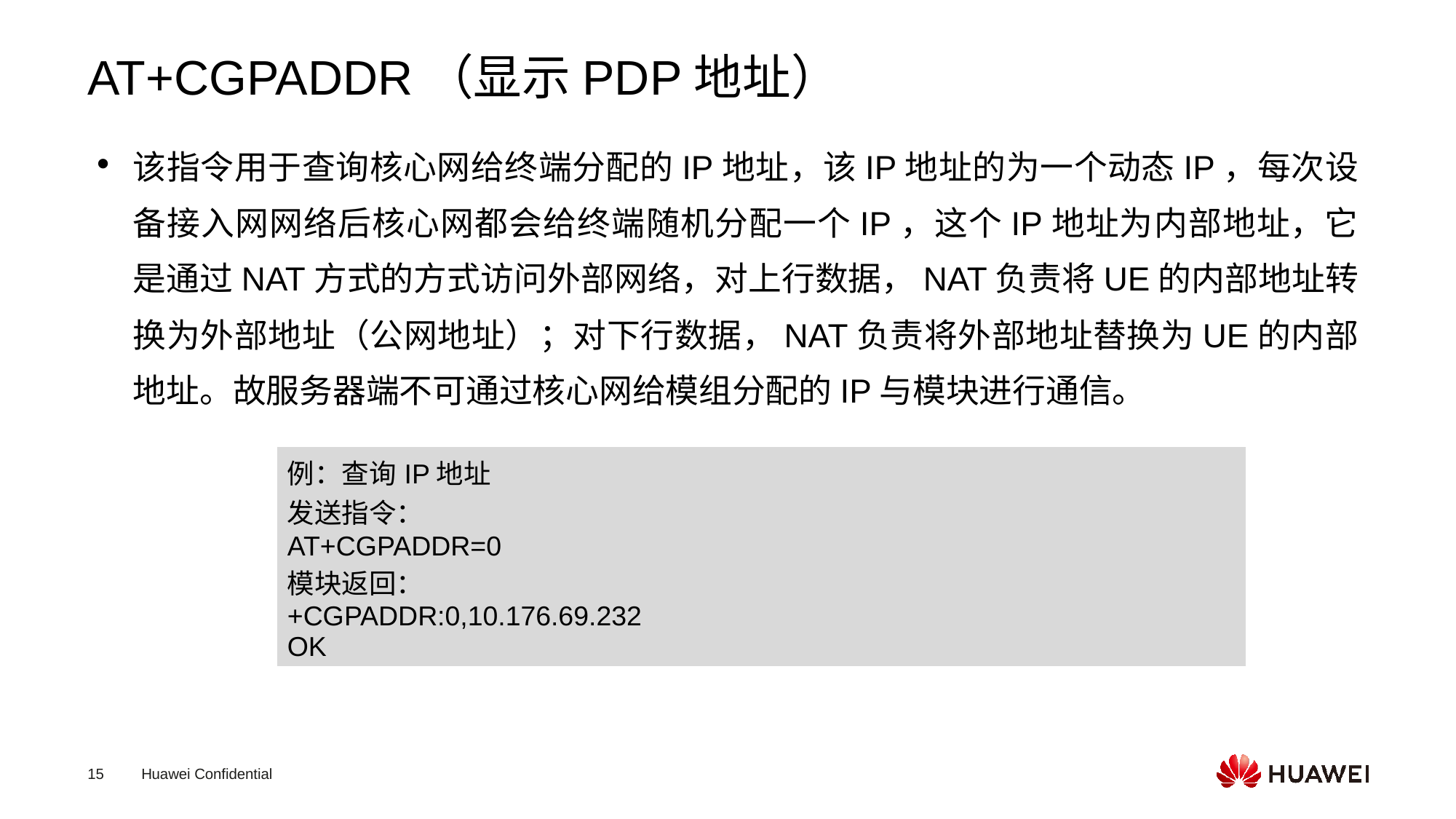

# AT+CGPADDR（显示PDP地址）
该指令用于查询核心网给终端分配的IP地址，该IP地址的为一个动态IP，每次设备接入网网络后核心网都会给终端随机分配一个IP，这个IP地址为内部地址，它是通过NAT方式的方式访问外部网络，对上行数据，NAT负责将UE的内部地址转换为外部地址（公网地址）；对下行数据，NAT负责将外部地址替换为UE的内部地址。故服务器端不可通过核心网给模组分配的IP与模块进行通信。

| 例：查询IP地址 发送指令： AT+CGPADDR=0 模块返回： +CGPADDR:0,10.176.69.232 OK |
| --- |